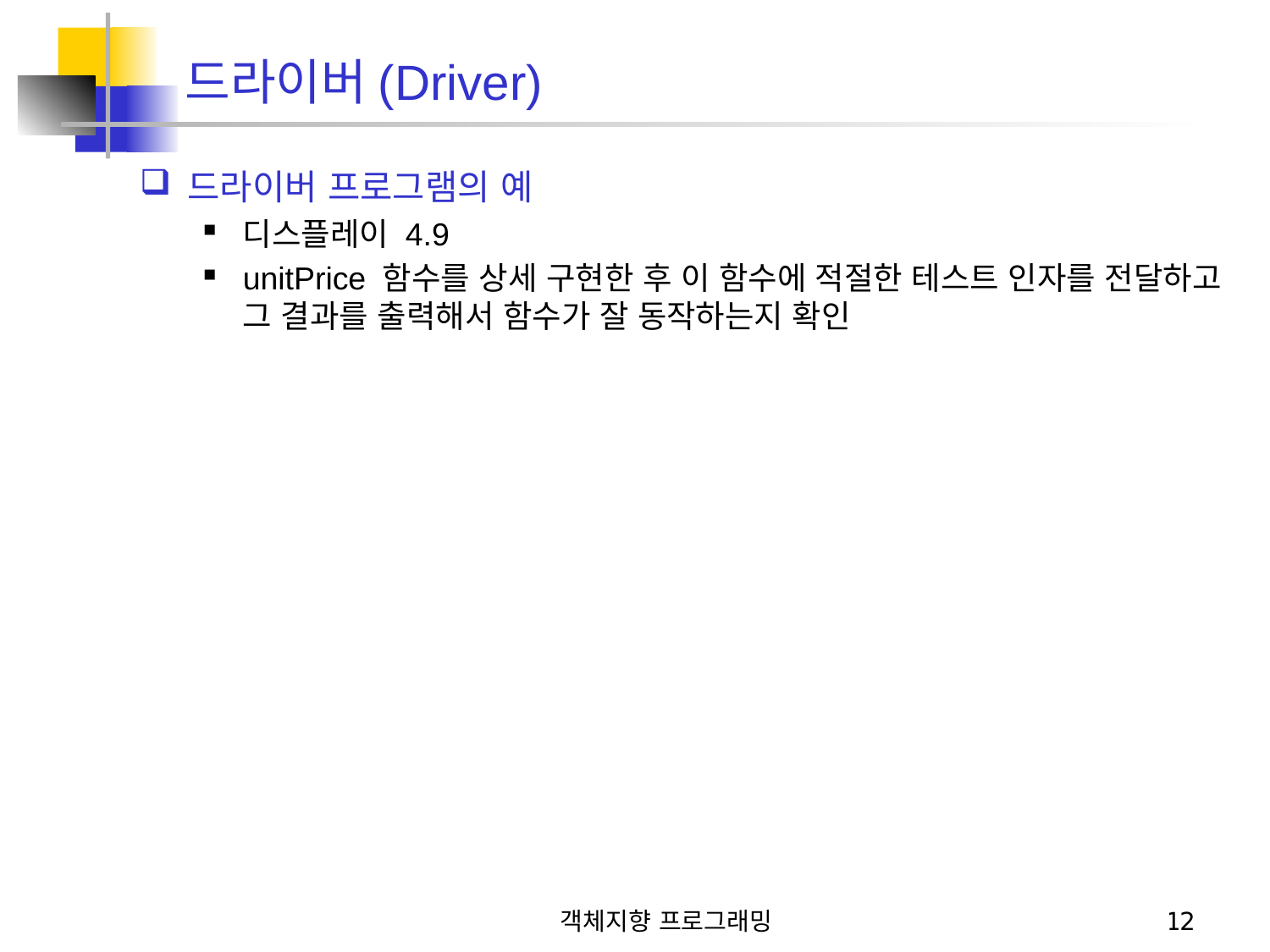

# 드라이버(Driver)
드라이버 프로그램의 예
디스플레이 4.9
unitPrice 함수를 상세 구현한 후 이 함수에 적절한 테스트 인자를 전달하고 그 결과를 출력해서 함수가 잘 동작하는지 확인
객체지향 프로그래밍
12